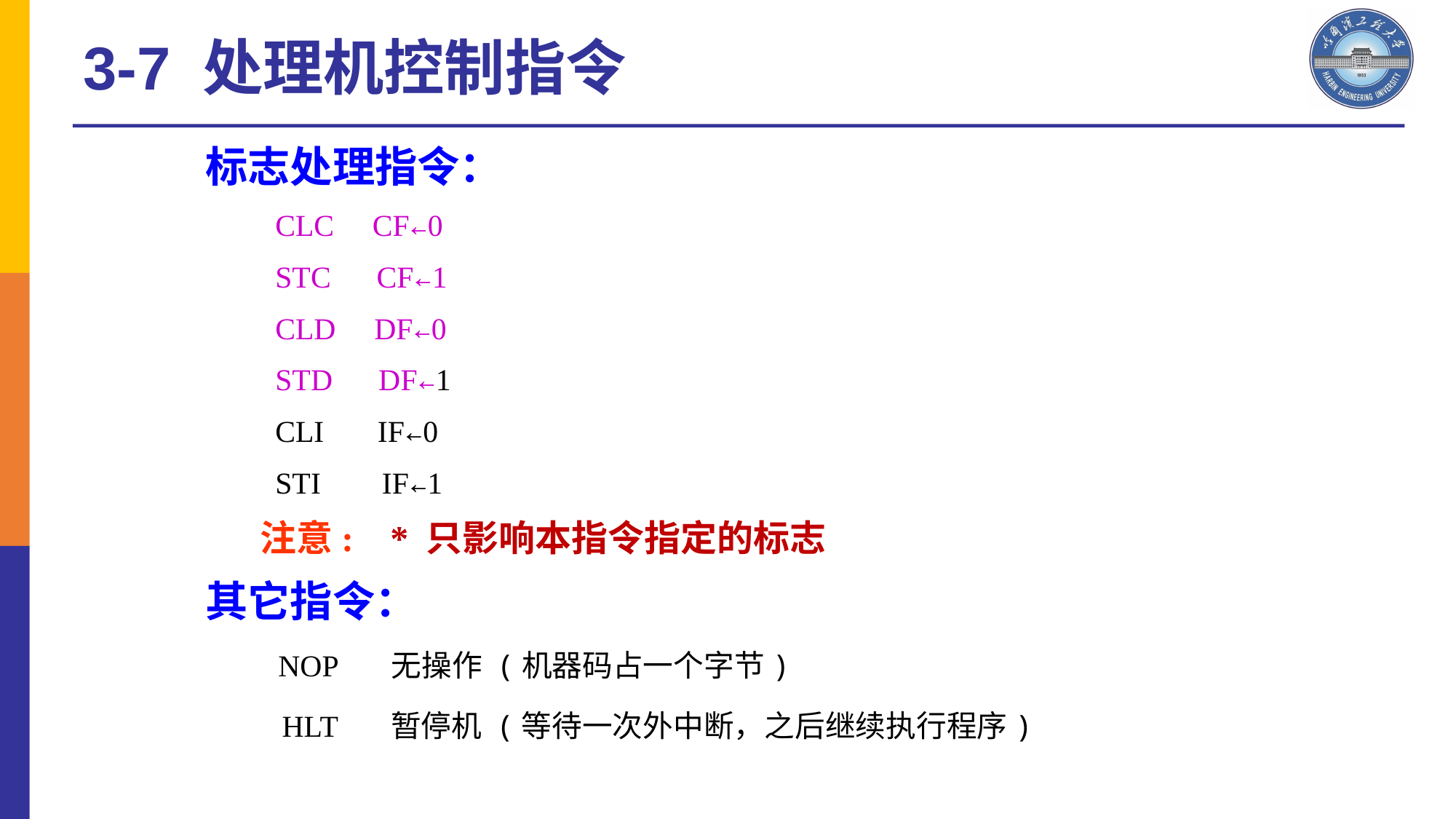

3-7 处理机控制指令
标志处理指令：
  CLC     CF←0
  STC      CF←1
  CLD     DF←0
  STD      DF←1
  CLI       IF←0
  STI        IF←1
注意:    * 只影响本指令指定的标志
其它指令：
  NOP      无操作 (机器码占一个字节)
          HLT      暂停机 (等待一次外中断，之后继续执行程序)